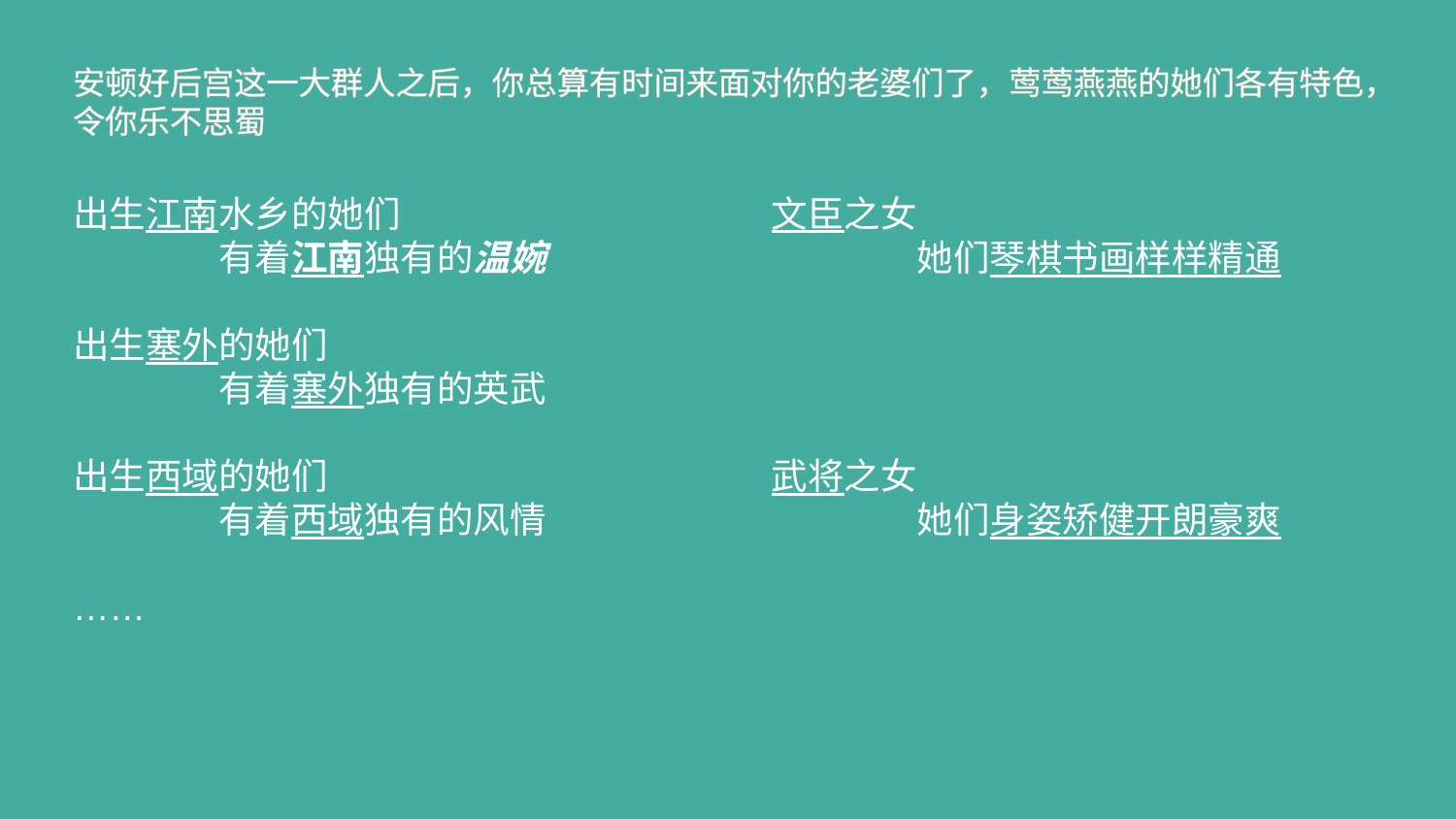

安顿好后宫这一大群人之后，你总算有时间来面对你的老婆们了，莺莺燕燕的她们各有特色，令你乐不思蜀
出生江南水乡的她们
	有着江南独有的温婉

出生塞外的她们
	有着塞外独有的英武

出生西域的她们
	有着西域独有的风情

……
文臣之女
	她们琴棋书画样样精通

武将之女
	她们身姿矫健开朗豪爽